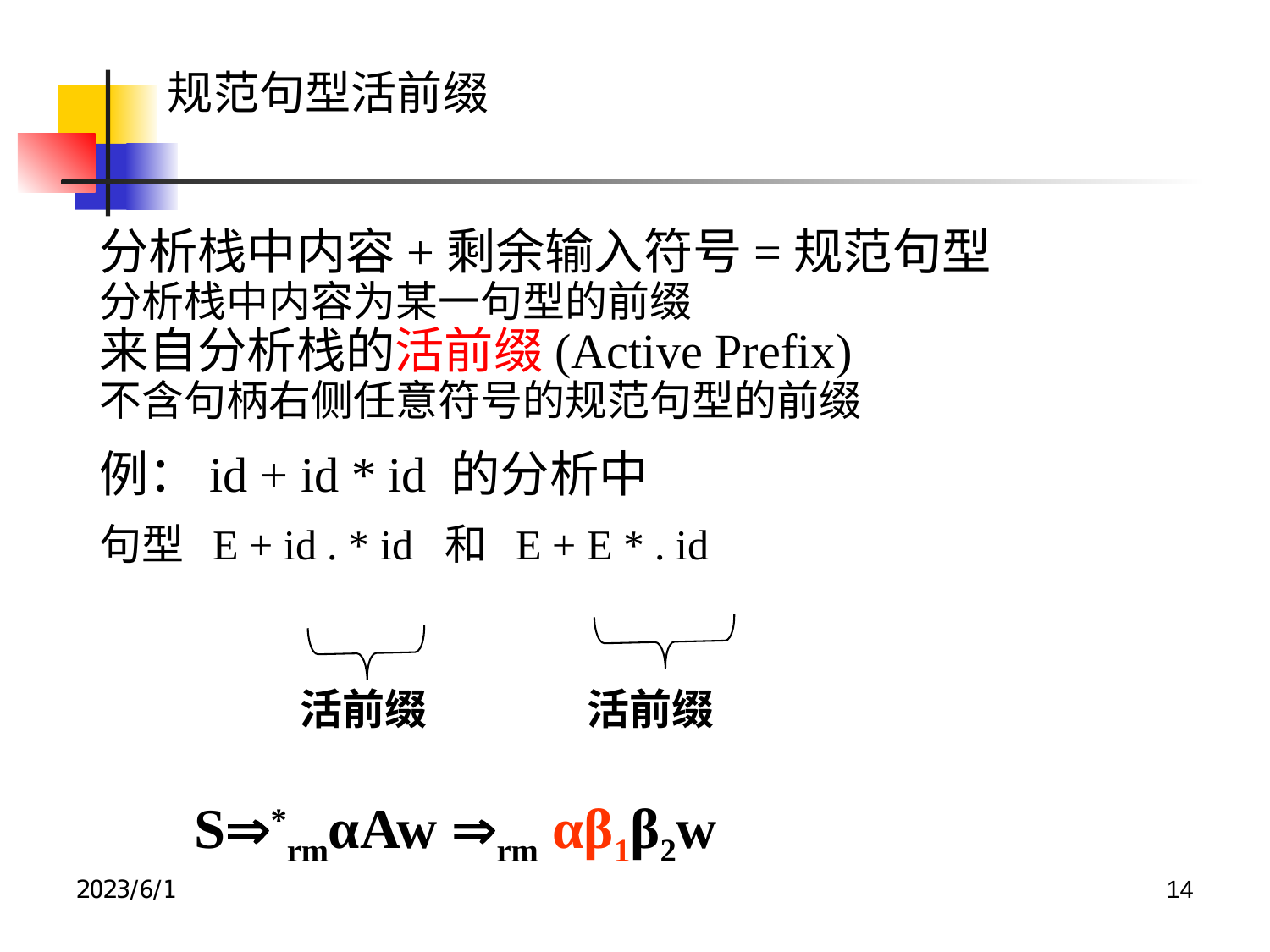

规范句型活前缀
分析栈中内容+剩余输入符号=规范句型
分析栈中内容为某一句型的前缀
来自分析栈的活前缀(Active Prefix)
不含句柄右侧任意符号的规范句型的前缀
例：id + id * id 的分析中
句型  E + id . * id  和  E + E * . id

活前缀
活前缀
S⇒*rmαAw ⇒rm αβ1β2w
2023/6/1
14